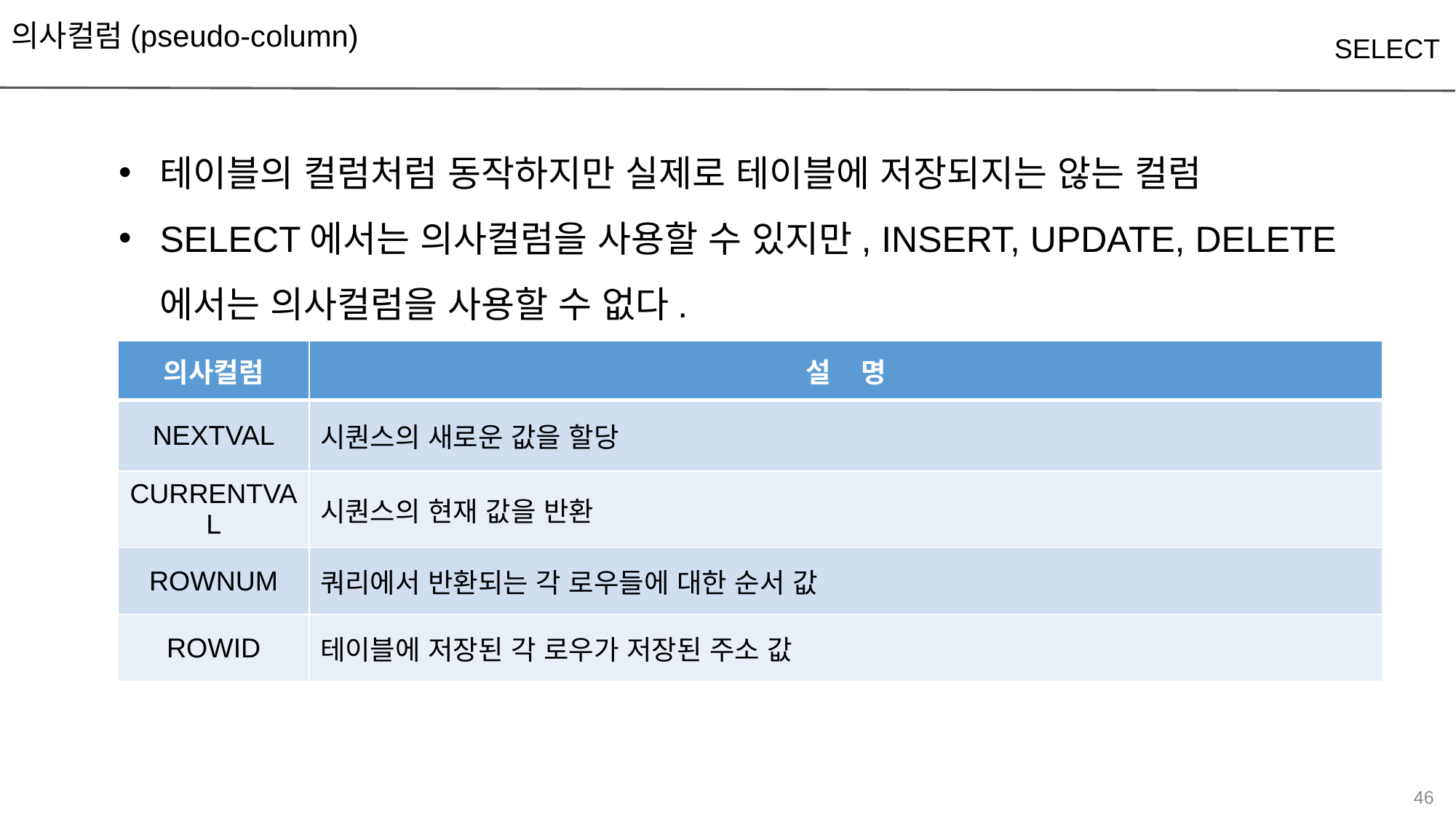

의사컬럼(pseudo-column)
SELECT

테이블의 컬럼처럼 동작하지만 실제로 테이블에 저장되지는 않는 컬럼
SELECT에서는 의사컬럼을 사용할 수 있지만, INSERT, UPDATE, DELETE에서는 의사컬럼을 사용할 수 없다.

| 의사컬럼 | 설 명 |
| --- | --- |
| NEXTVAL | 시퀀스의 새로운 값을 할당 |
| CURRENTVAL | 시퀀스의 현재 값을 반환 |
| ROWNUM | 쿼리에서 반환되는 각 로우들에 대한 순서 값 |
| ROWID | 테이블에 저장된 각 로우가 저장된 주소 값 |
46